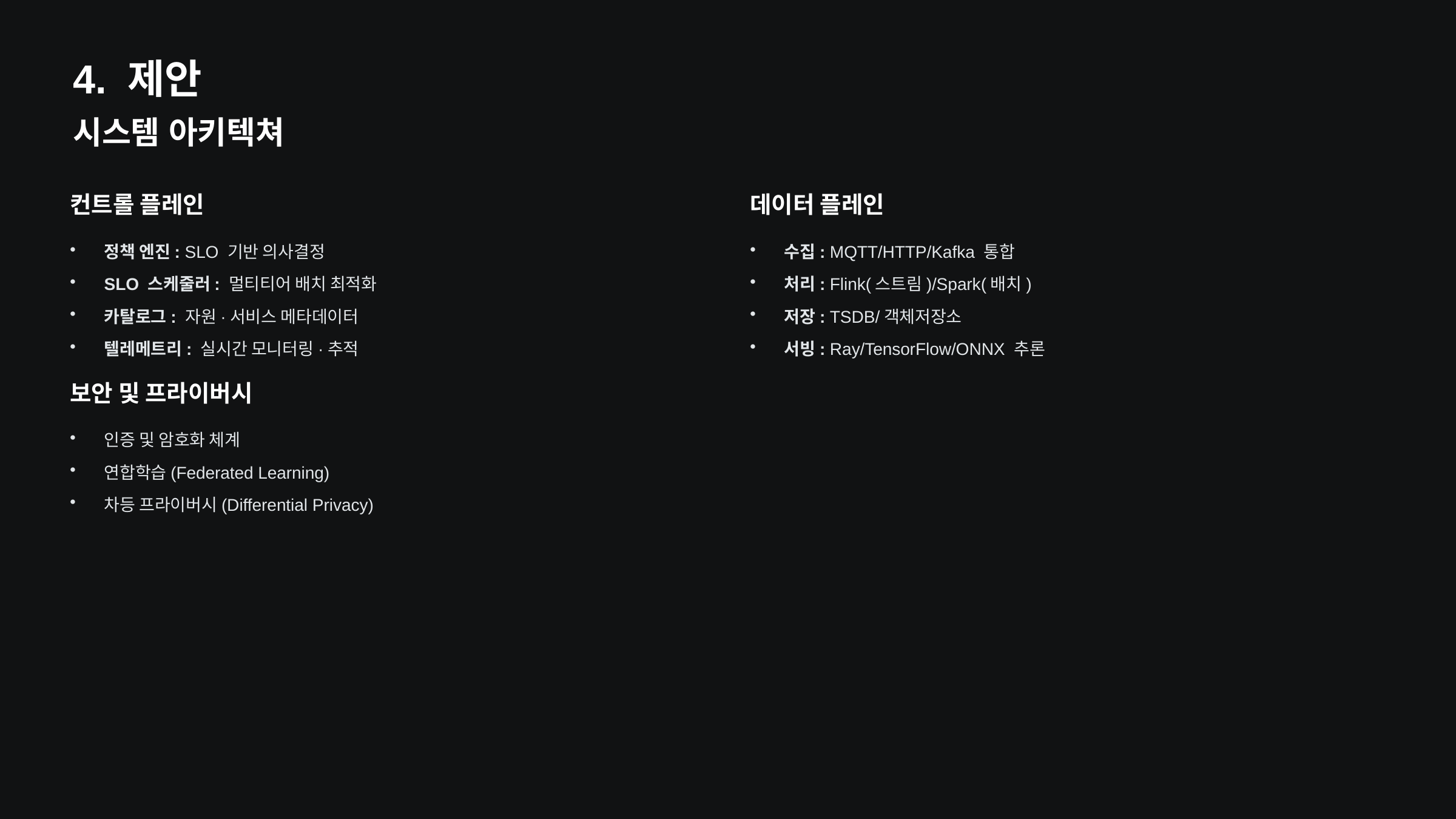

4. 제안
시스템 아키텍쳐
컨트롤 플레인
데이터 플레인
정책 엔진: SLO 기반 의사결정
수집: MQTT/HTTP/Kafka 통합
SLO 스케줄러: 멀티티어 배치 최적화
처리: Flink(스트림)/Spark(배치)
카탈로그: 자원·서비스 메타데이터
저장: TSDB/객체저장소
텔레메트리: 실시간 모니터링·추적
서빙: Ray/TensorFlow/ONNX 추론
보안 및 프라이버시
인증 및 암호화 체계
연합학습(Federated Learning)
차등 프라이버시(Differential Privacy)